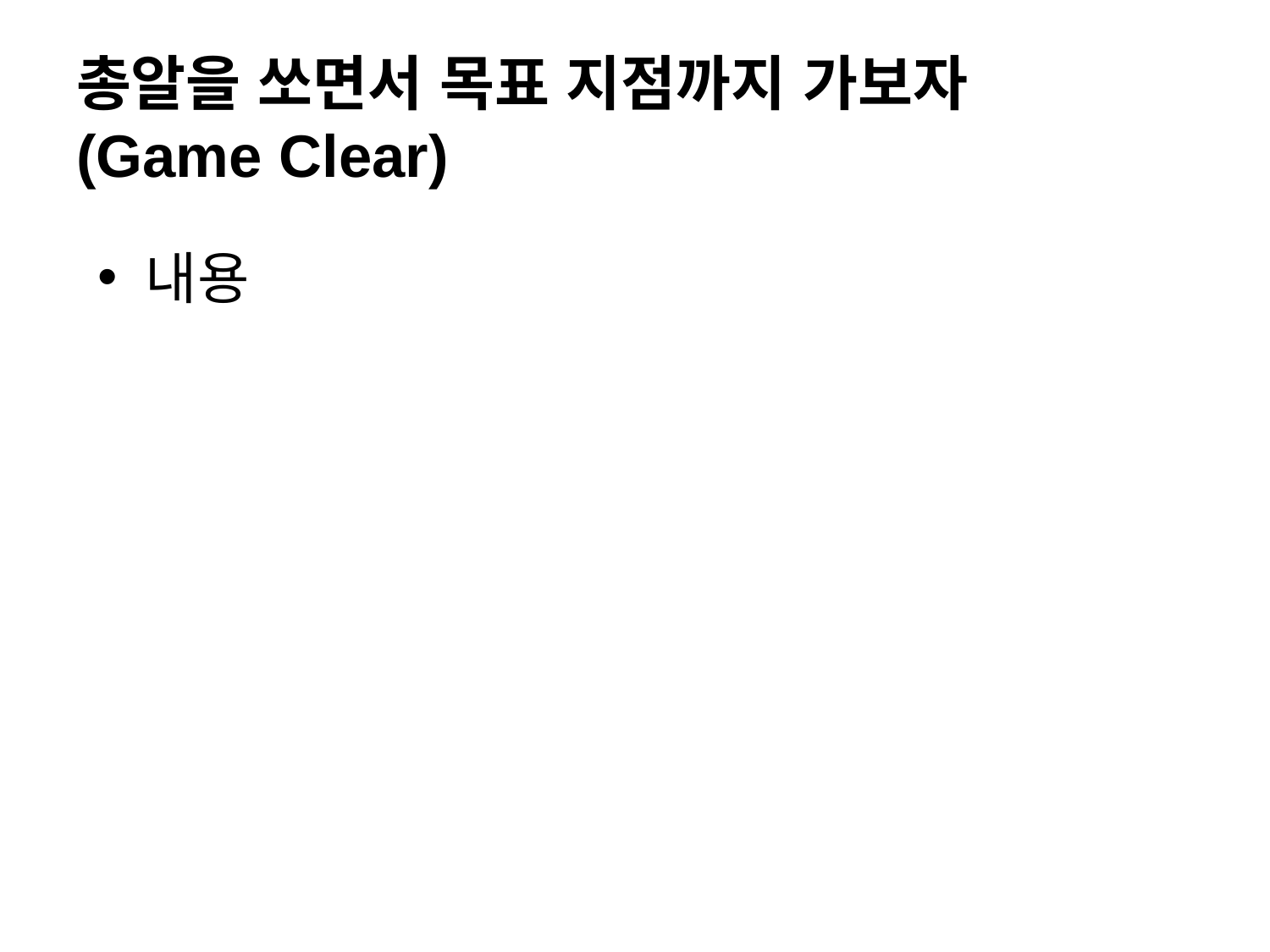

# 총알을 쏘면서 목표 지점까지 가보자 (Game Clear)
내용